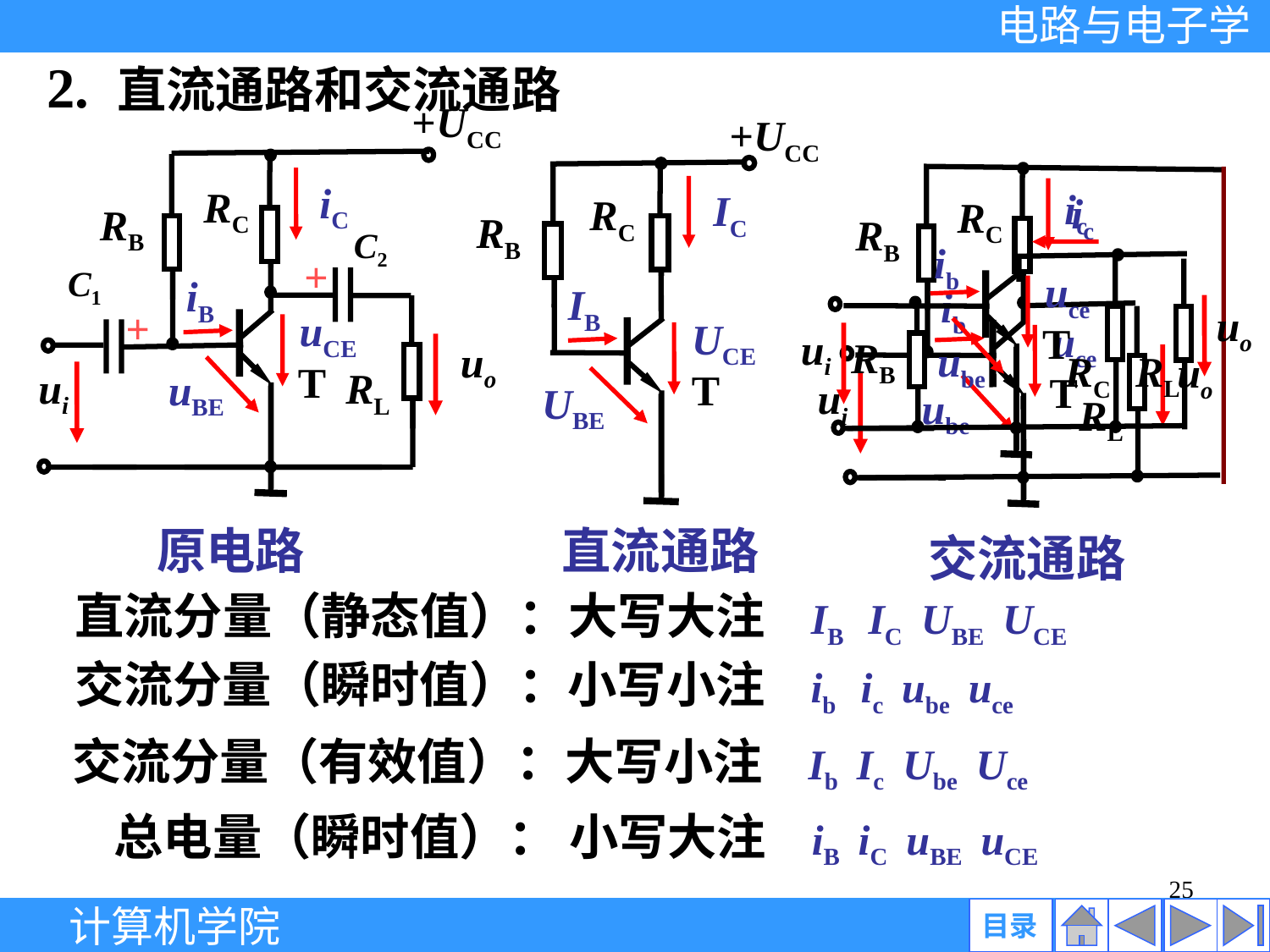

2. 直流通路和交流通路
+UCC

iC
RC
RB

C2

+

C1
iB

+

uCE

uo

T

uBE

ui
RL

原电路
+UCC

IC
RC
RB

IB
UCE

T

UBE

ic
RC
RB

ib

uce

uo

T

ui

ube

RL

ic

ib

uce

uo

T

ui

RB
ube

RL
RC

直流通路
交流通路
直流分量（静态值）：大写大注   IB    IC   UBE   UCE
交流分量（瞬时值）：小写小注   ib    ic   ube   uce
交流分量（有效值）：大写小注   Ib   Ic   Ube   Uce
总电量（瞬时值）： 小写大注   iB   iC   uBE   uCE